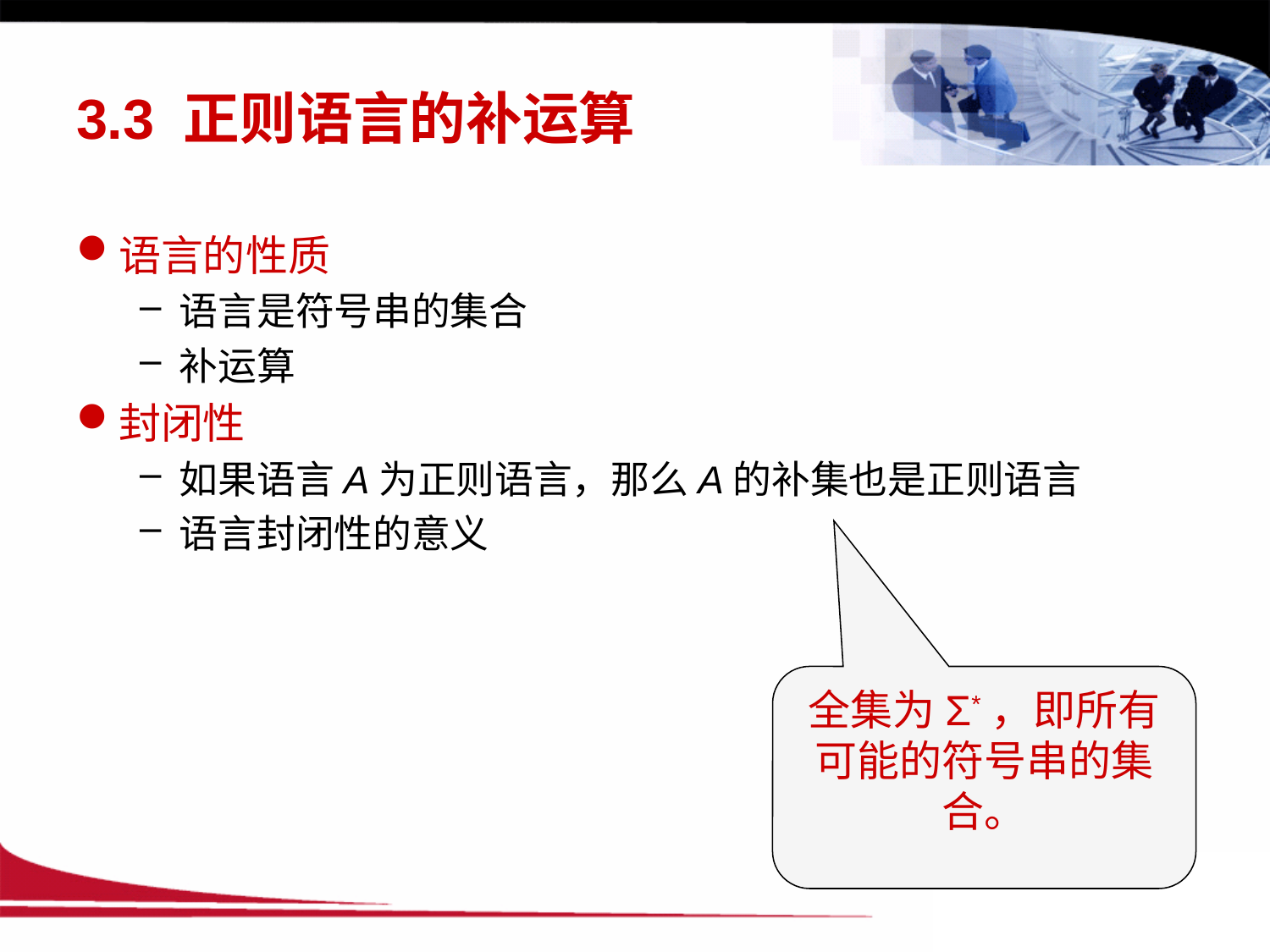

# 3.3 正则语言的补运算
语言的性质
语言是符号串的集合
补运算
封闭性
如果语言A为正则语言，那么A的补集也是正则语言
语言封闭性的意义
全集为Σ*，即所有可能的符号串的集合。